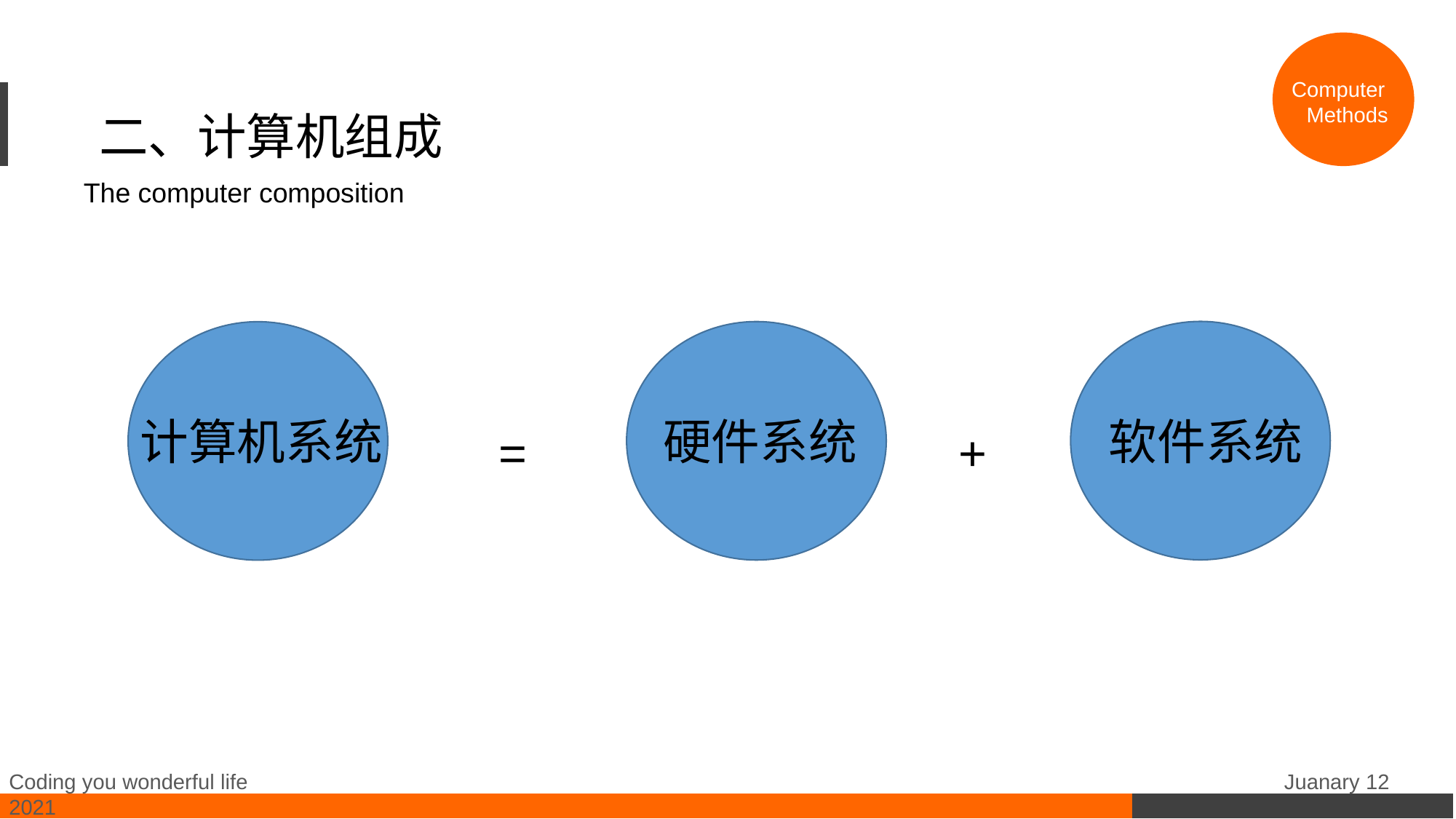

Computer
 Methods

# 二、计算机组成
The computer composition

软件系统

硬件系统

计算机系统
=
+
4. 输入/输出
4. 输入/输出
Coding you wonderful life                                                                                                                                                                             Juanary 12 2021